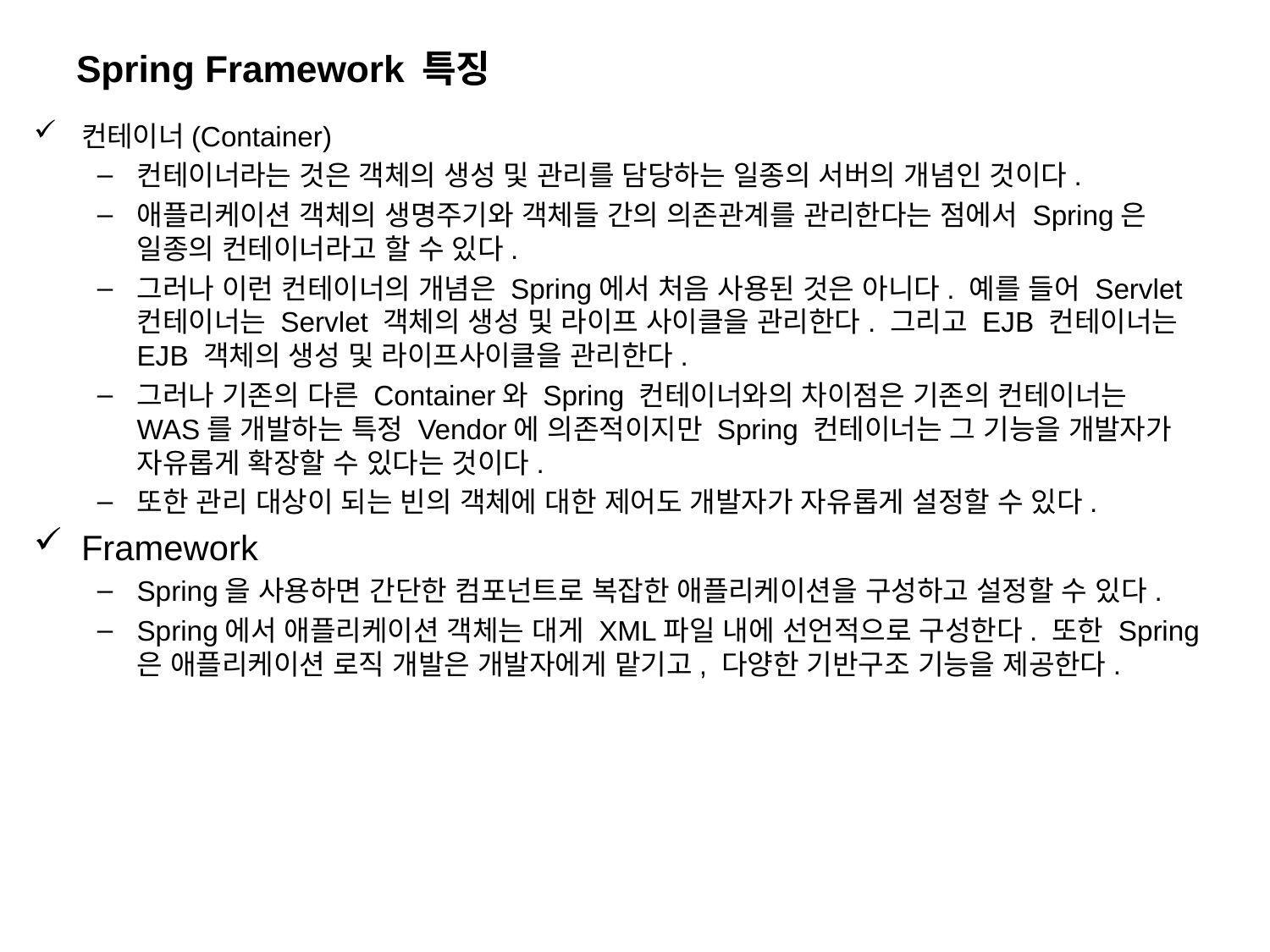

# Spring Framework 특징
컨테이너(Container)
컨테이너라는 것은 객체의 생성 및 관리를 담당하는 일종의 서버의 개념인 것이다.
애플리케이션 객체의 생명주기와 객체들 간의 의존관계를 관리한다는 점에서 Spring은 일종의 컨테이너라고 할 수 있다.
그러나 이런 컨테이너의 개념은 Spring에서 처음 사용된 것은 아니다. 예를 들어 Servlet 컨테이너는 Servlet 객체의 생성 및 라이프 사이클을 관리한다. 그리고 EJB 컨테이너는 EJB 객체의 생성 및 라이프사이클을 관리한다.
그러나 기존의 다른 Container와 Spring 컨테이너와의 차이점은 기존의 컨테이너는 WAS를 개발하는 특정 Vendor에 의존적이지만 Spring 컨테이너는 그 기능을 개발자가 자유롭게 확장할 수 있다는 것이다.
또한 관리 대상이 되는 빈의 객체에 대한 제어도 개발자가 자유롭게 설정할 수 있다.
Framework
Spring을 사용하면 간단한 컴포넌트로 복잡한 애플리케이션을 구성하고 설정할 수 있다.
Spring에서 애플리케이션 객체는 대게 XML파일 내에 선언적으로 구성한다. 또한 Spring은 애플리케이션 로직 개발은 개발자에게 맡기고, 다양한 기반구조 기능을 제공한다.